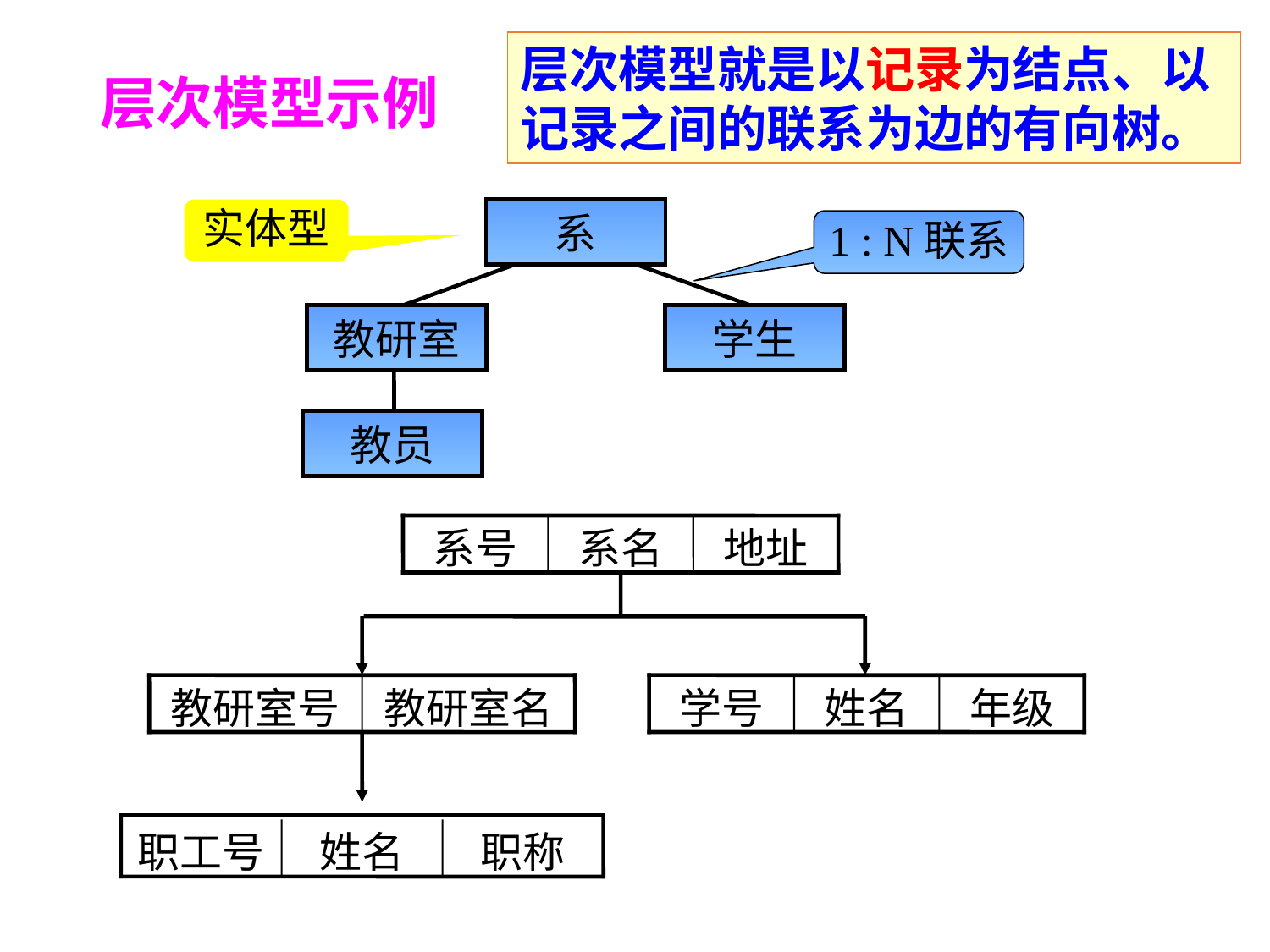

层次模型就是以记录为结点、以记录之间的联系为边的有向树。
# 层次模型示例
实体型
系
1 : N联系

教研室
学生

教员
系号

系名

地址

教研室号

教研室名

学号

姓名

年级

职工号

姓名

职称